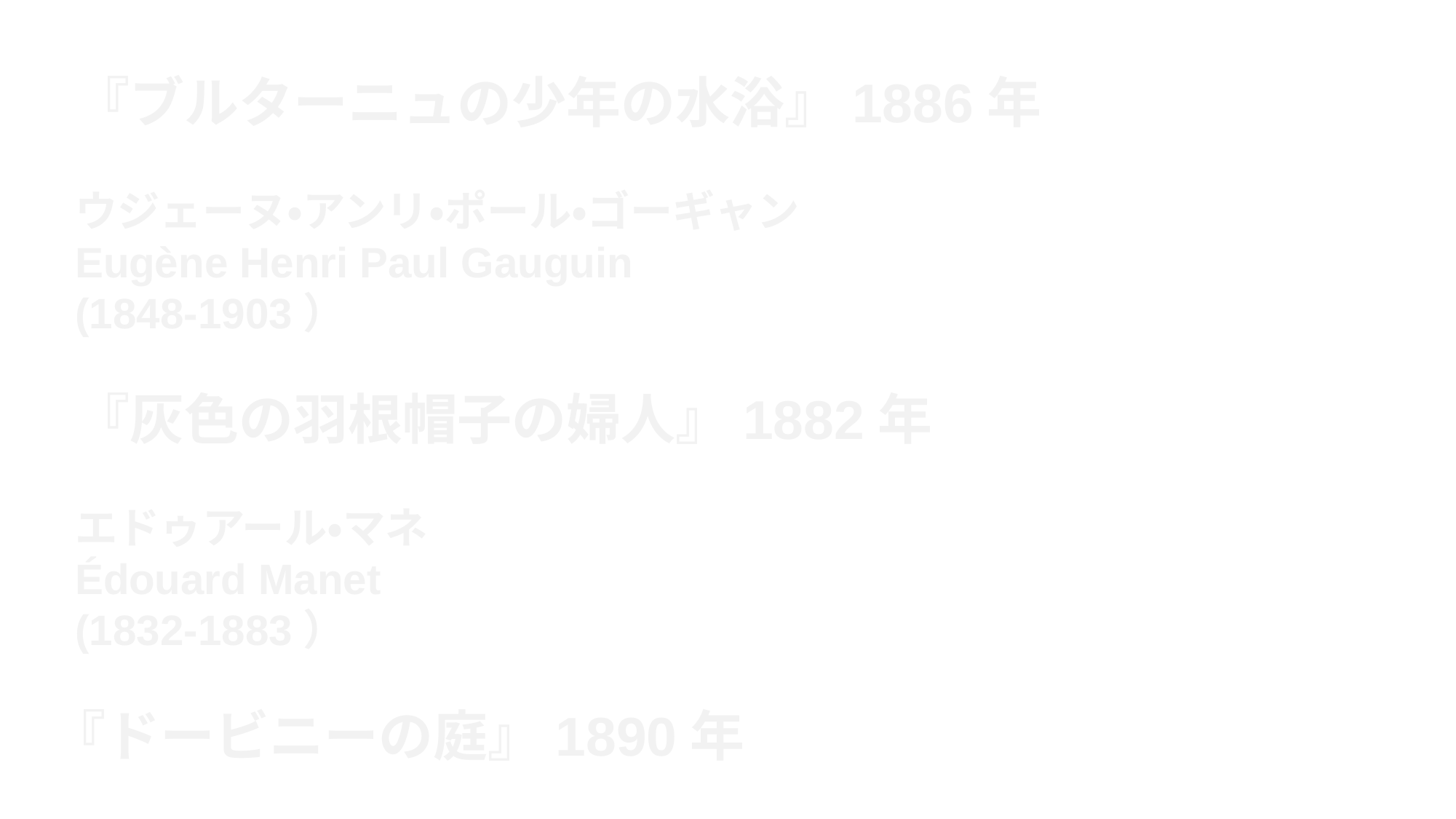

https://commons.wikimedia.org/wiki/File:Hiroshima_Museum_of_Art_2013-08B.JPG
『ブルターニュの少年の水浴』1886年

ウジェーヌ・アンリ・ポール・ゴーギャン
Eugène Henri Paul Gauguin
(1848-1903）
『灰色の羽根帽子の婦人』1882年

エドゥアール・マネ
Édouard Manet
(1832-1883）
『ドービニーの庭』1890年

フィンセント・ヴィレム・ファン・ゴッホ
Vincent Willem van Gogh
(1853-1890）